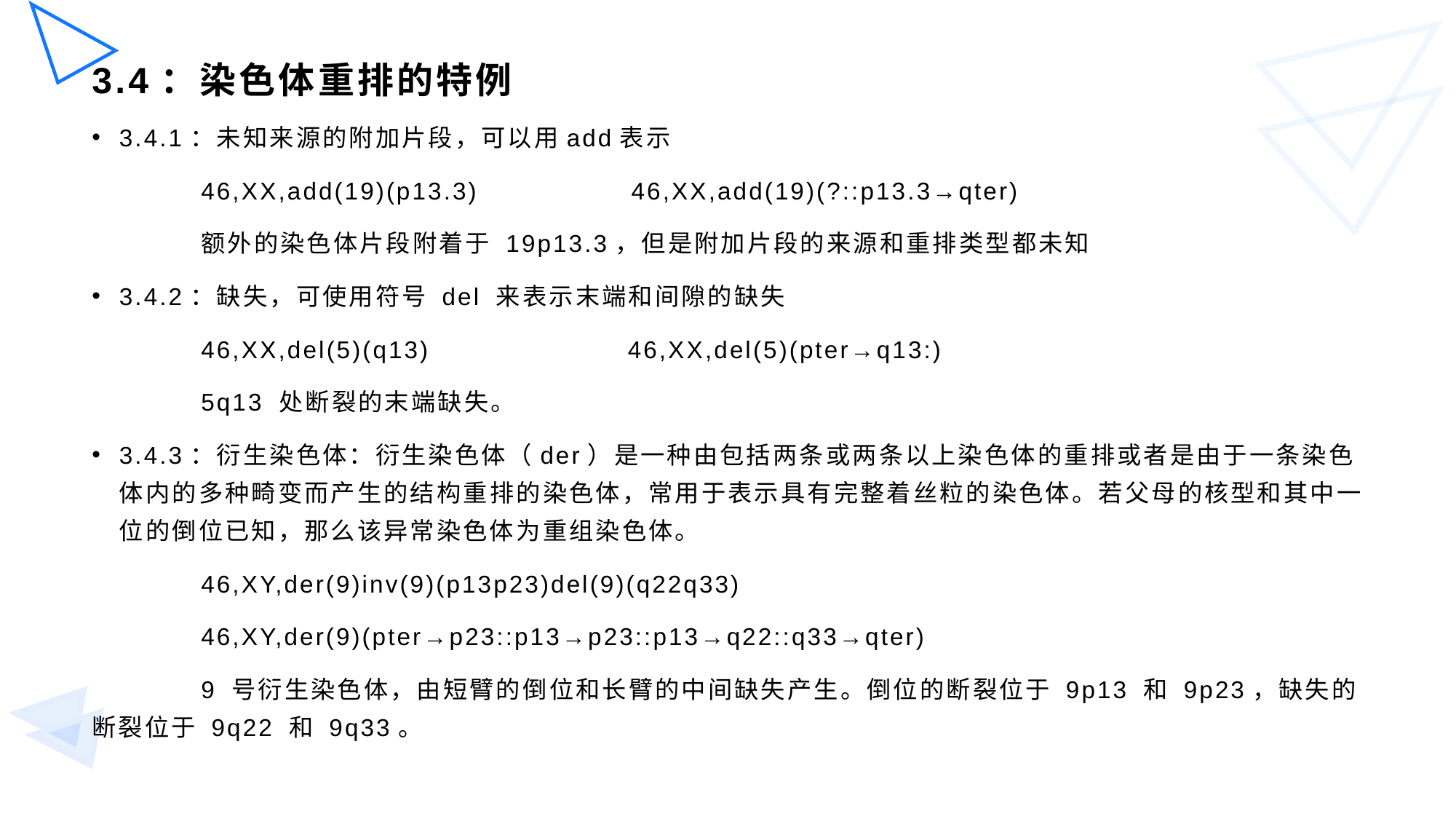

# 3.4：染色体重排的特例
3.4.1：未知来源的附加片段，可以用add表示
	46,XX,add(19)(p13.3)                 46,XX,add(19)(?::p13.3→qter)
	额外的染色体片段附着于 19p13.3，但是附加片段的来源和重排类型都未知
3.4.2：缺失，可使用符号 del 来表示末端和间隙的缺失
	46,XX,del(5)(q13)                      46,XX,del(5)(pter→q13:)
	5q13 处断裂的末端缺失。
3.4.3：衍生染色体：衍生染色体（der）是一种由包括两条或两条以上染色体的重排或者是由于一条染色体内的多种畸变而产生的结构重排的染色体，常用于表示具有完整着丝粒的染色体。若父母的核型和其中一位的倒位已知，那么该异常染色体为重组染色体。
	46,XY,der(9)inv(9)(p13p23)del(9)(q22q33)
	46,XY,der(9)(pter→p23::p13→p23::p13→q22::q33→qter)
	9 号衍生染色体，由短臂的倒位和长臂的中间缺失产生。倒位的断裂位于 9p13 和 9p23，缺失的断裂位于 9q22 和 9q33。